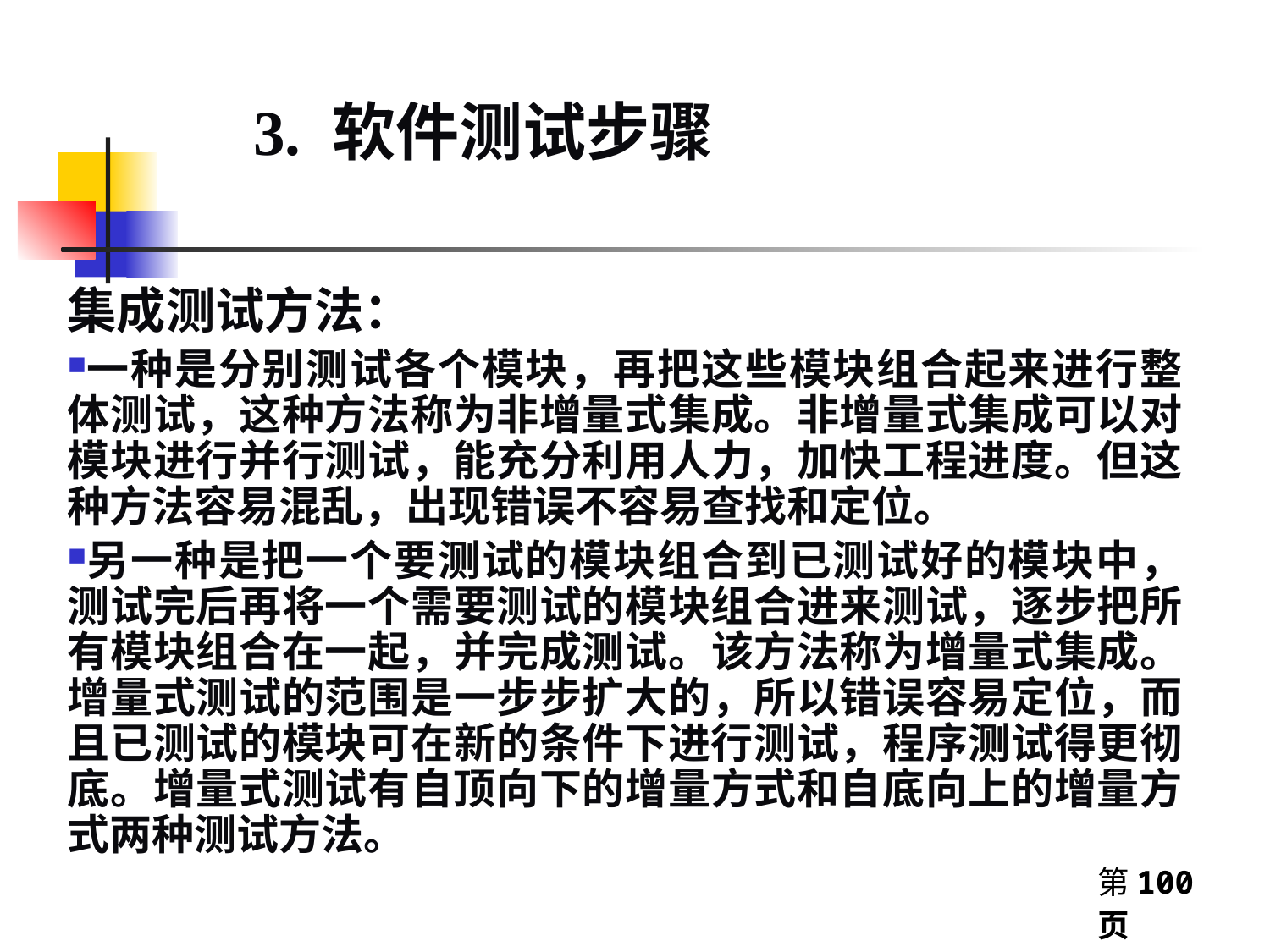

3. 软件测试步骤
集成测试方法：
一种是分别测试各个模块，再把这些模块组合起来进行整体测试，这种方法称为非增量式集成。非增量式集成可以对模块进行并行测试，能充分利用人力，加快工程进度。但这种方法容易混乱，出现错误不容易查找和定位。
另一种是把一个要测试的模块组合到已测试好的模块中，测试完后再将一个需要测试的模块组合进来测试，逐步把所有模块组合在一起，并完成测试。该方法称为增量式集成。增量式测试的范围是一步步扩大的，所以错误容易定位，而且已测试的模块可在新的条件下进行测试，程序测试得更彻底。增量式测试有自顶向下的增量方式和自底向上的增量方式两种测试方法。